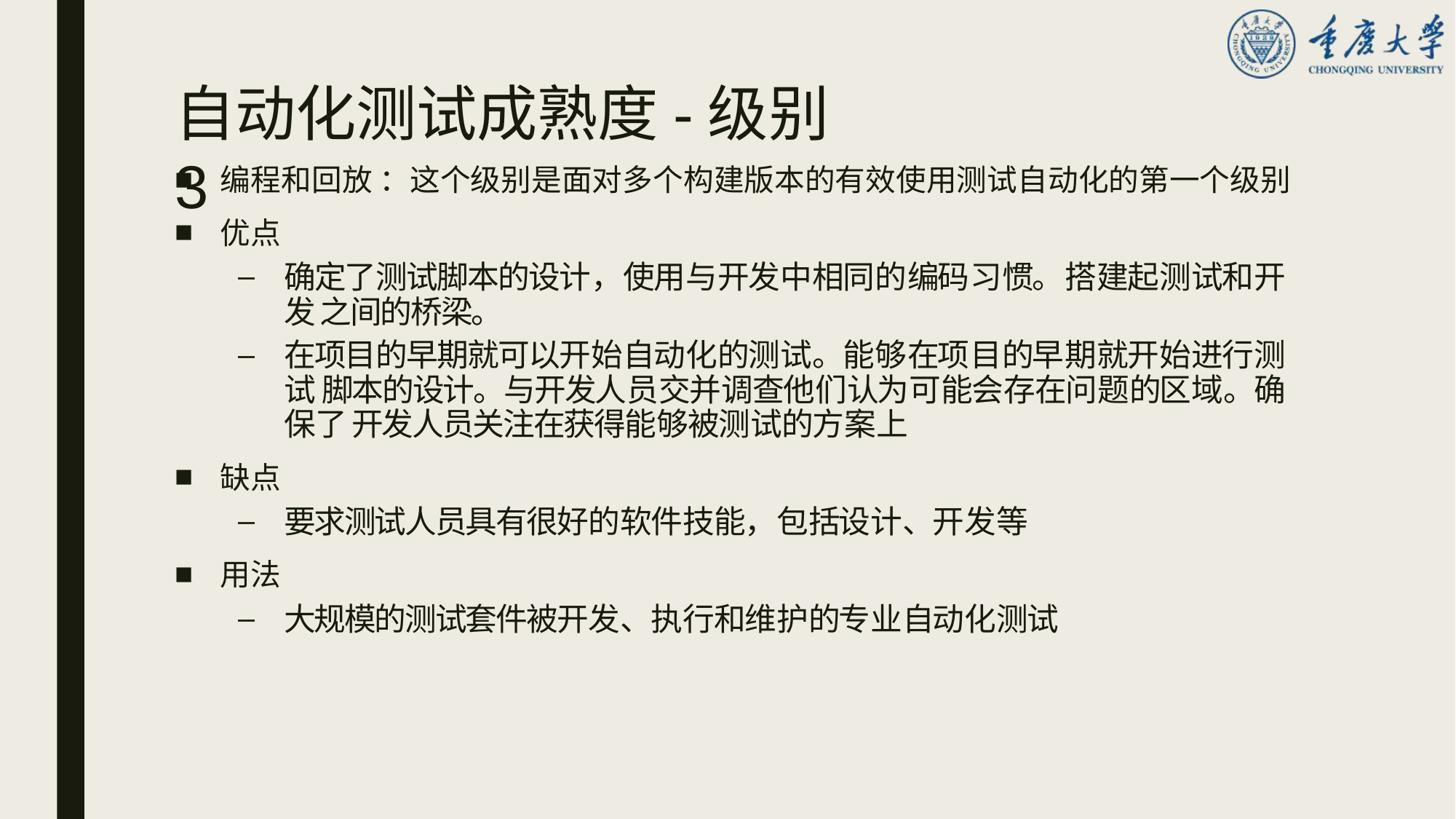

# 自动化测试成熟度-级别3
编程和回放：这个级别是面对多个构建版本的有效使用测试自动化的第一个级别
优点
确定了测试脚本的设计，使用与开发中相同的编码习惯。搭建起测试和开发 之间的桥梁。
在项目的早期就可以开始自动化的测试。能够在项目的早期就开始进行测试 脚本的设计。与开发人员交并调查他们认为可能会存在问题的区域。确保了 开发人员关注在获得能够被测试的方案上
缺点
要求测试人员具有很好的软件技能，包括设计、开发等
用法
大规模的测试套件被开发、执行和维护的专业自动化测试